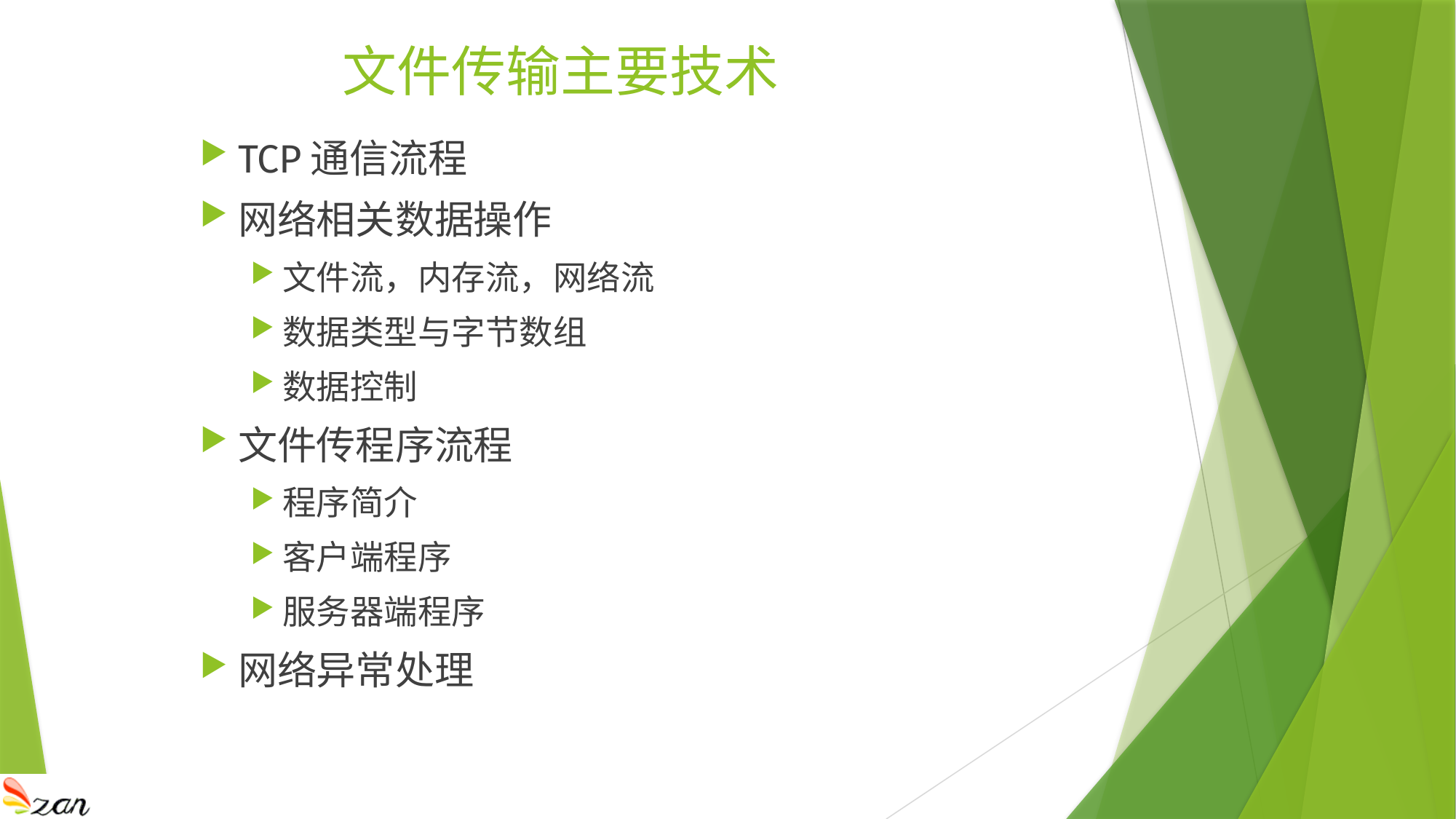

# 文件传输主要技术
TCP通信流程
网络相关数据操作
文件流，内存流，网络流
数据类型与字节数组
数据控制
文件传程序流程
程序简介
客户端程序
服务器端程序
网络异常处理